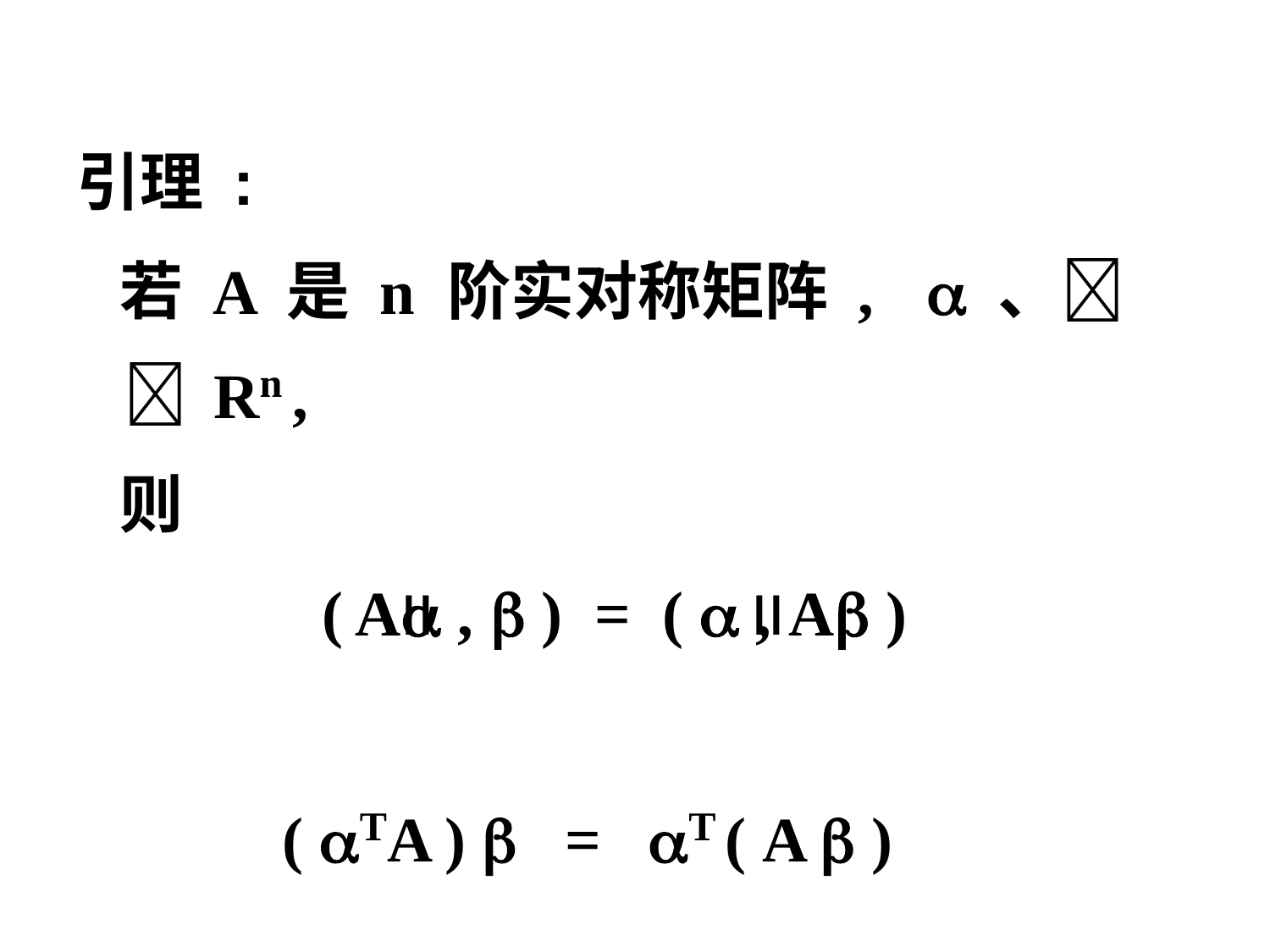

引理 :
  若 A 是 n 阶实对称矩阵 ,   α 、β ∈ Rn ,
  则
              ( Aα , β )  =  ( α , Aβ )

             ( αTA ) β   =   αT ( A β )

=
=